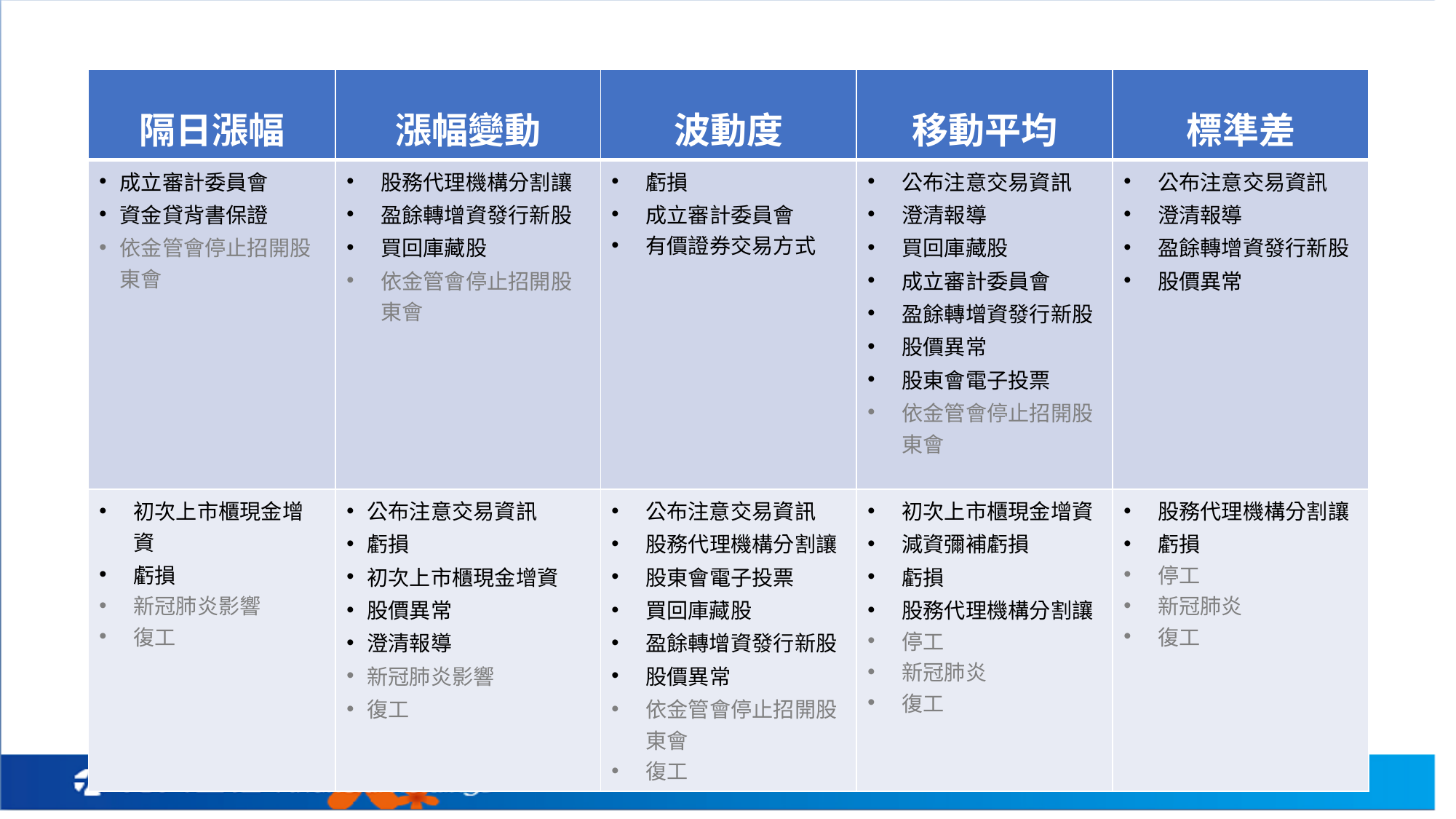

| 隔日漲幅 | 漲幅變動 | 波動度 | 移動平均 | 標準差 |
| --- | --- | --- | --- | --- |
| 成立審計委員會 資金貸背書保證 依金管會停止招開股東會 | 股務代理機構分割讓 盈餘轉增資發行新股 買回庫藏股 依金管會停止招開股東會 | 虧損 成立審計委員會 有價證券交易方式 | 公布注意交易資訊 澄清報導 買回庫藏股 成立審計委員會 盈餘轉增資發行新股 股價異常 股東會電子投票 依金管會停止招開股東會 | 公布注意交易資訊 澄清報導 盈餘轉增資發行新股 股價異常 |
| 初次上市櫃現金增資 虧損 新冠肺炎影響 復工 | 公布注意交易資訊 虧損 初次上市櫃現金增資 股價異常 澄清報導 新冠肺炎影響 復工 | 公布注意交易資訊 股務代理機構分割讓 股東會電子投票 買回庫藏股 盈餘轉增資發行新股 股價異常 依金管會停止招開股東會 復工 | 初次上市櫃現金增資 減資彌補虧損 虧損 股務代理機構分割讓 停工 新冠肺炎 復工 | 股務代理機構分割讓 虧損 停工 新冠肺炎 復工 |
44